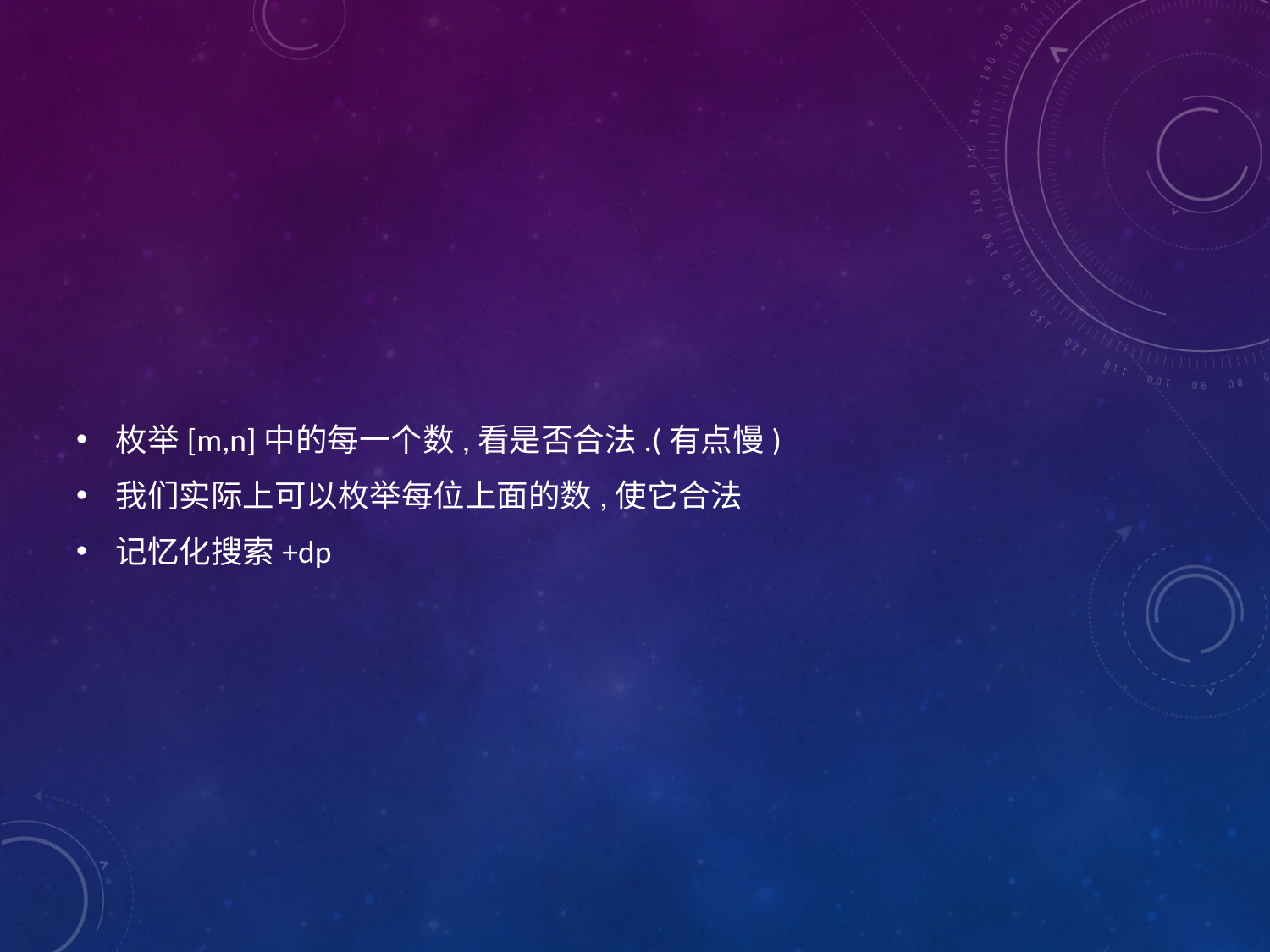

#
枚举[m,n]中的每一个数,看是否合法.(有点慢)
我们实际上可以枚举每位上面的数,使它合法
记忆化搜索+dp